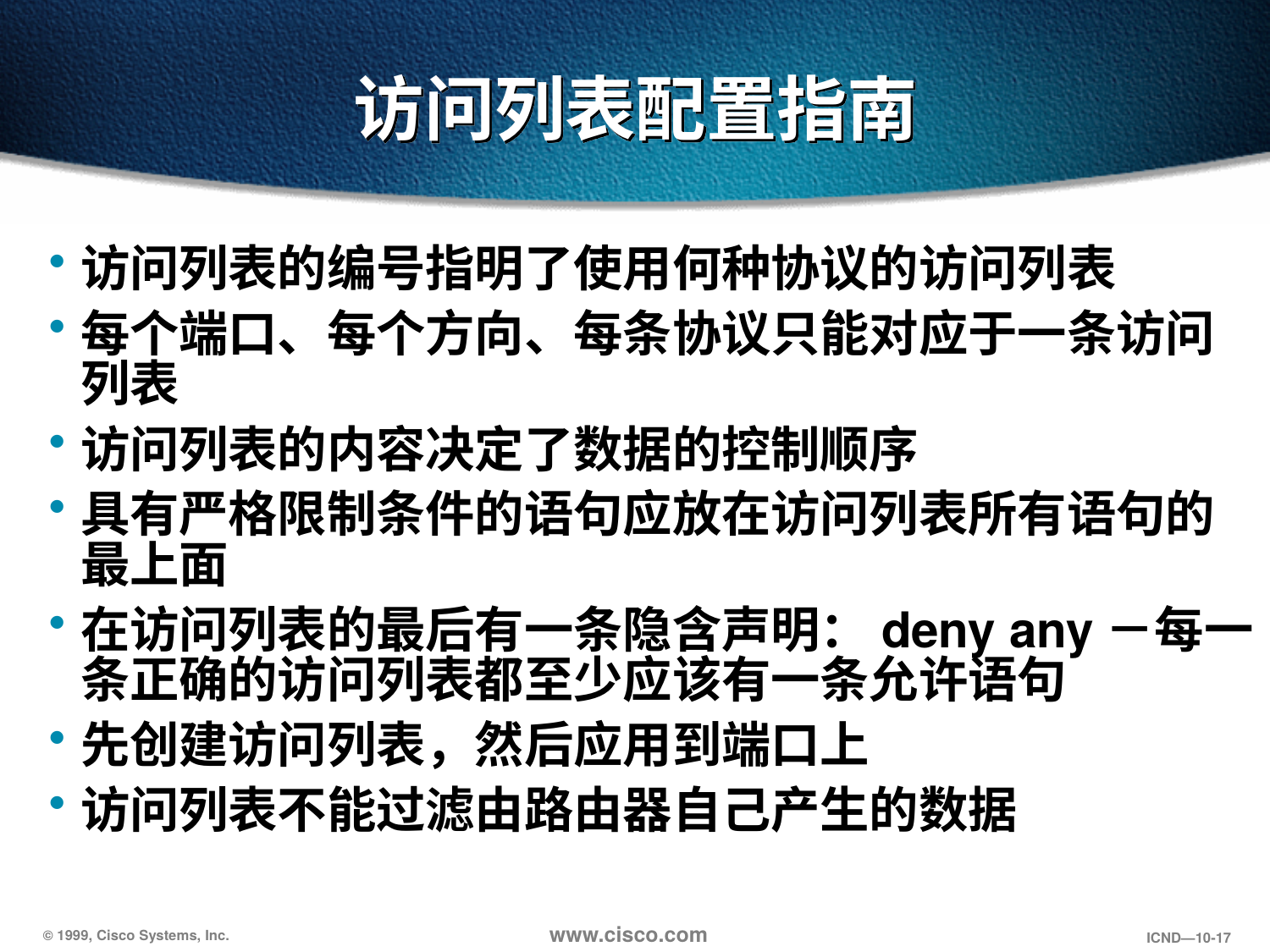

# 访问列表配置指南
访问列表的编号指明了使用何种协议的访问列表
每个端口、每个方向、每条协议只能对应于一条访问列表
访问列表的内容决定了数据的控制顺序
具有严格限制条件的语句应放在访问列表所有语句的最上面
在访问列表的最后有一条隐含声明：deny any－每一条正确的访问列表都至少应该有一条允许语句
先创建访问列表，然后应用到端口上
访问列表不能过滤由路由器自己产生的数据